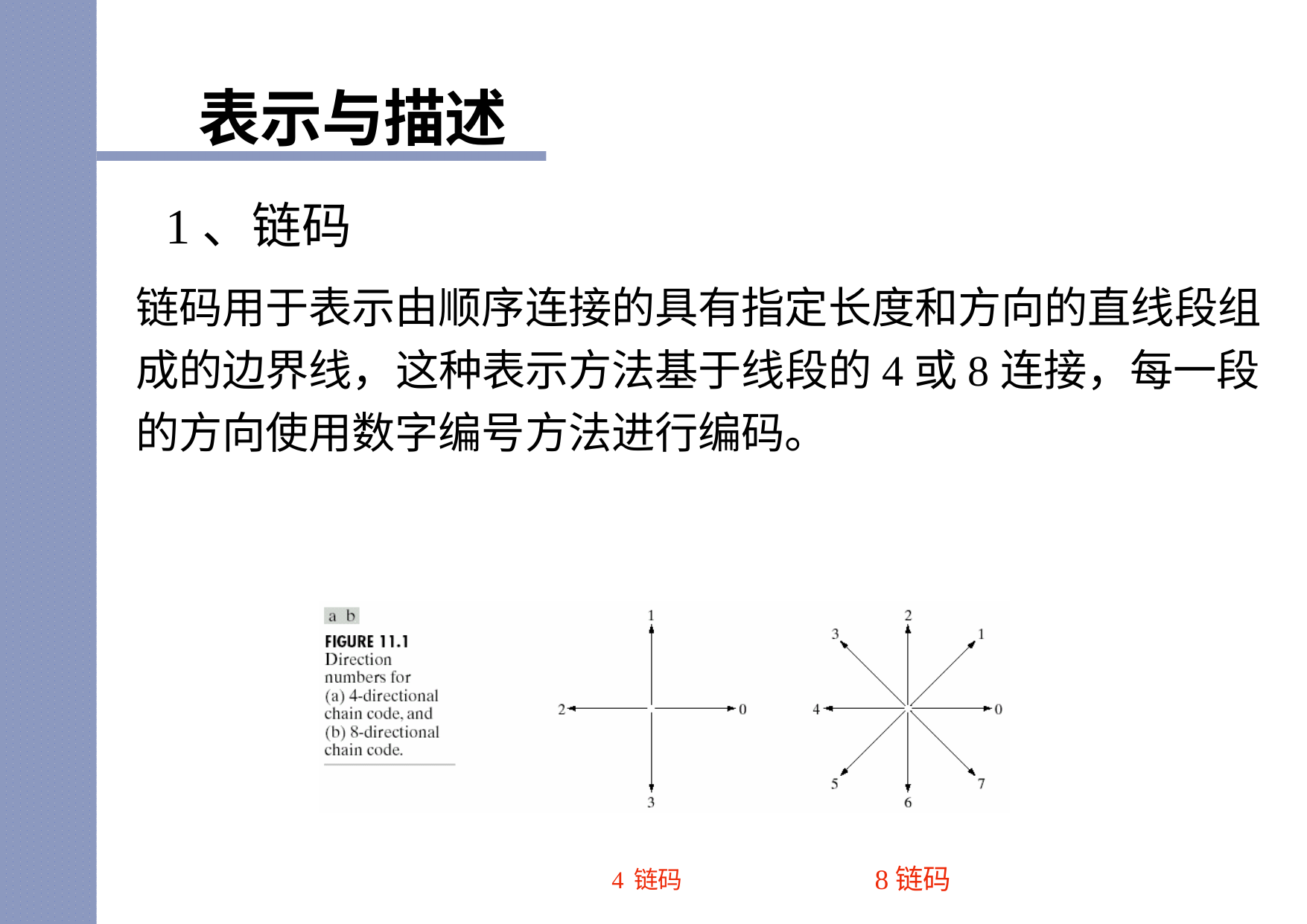

# 表示与描述

链码用于表示由顺序连接的具有指定长度和方向的直线段组成的边界线，这种表示方法基于线段的4或8连接，每一段的方向使用数字编号方法进行编码。

1、链码

    4链码		          8链码